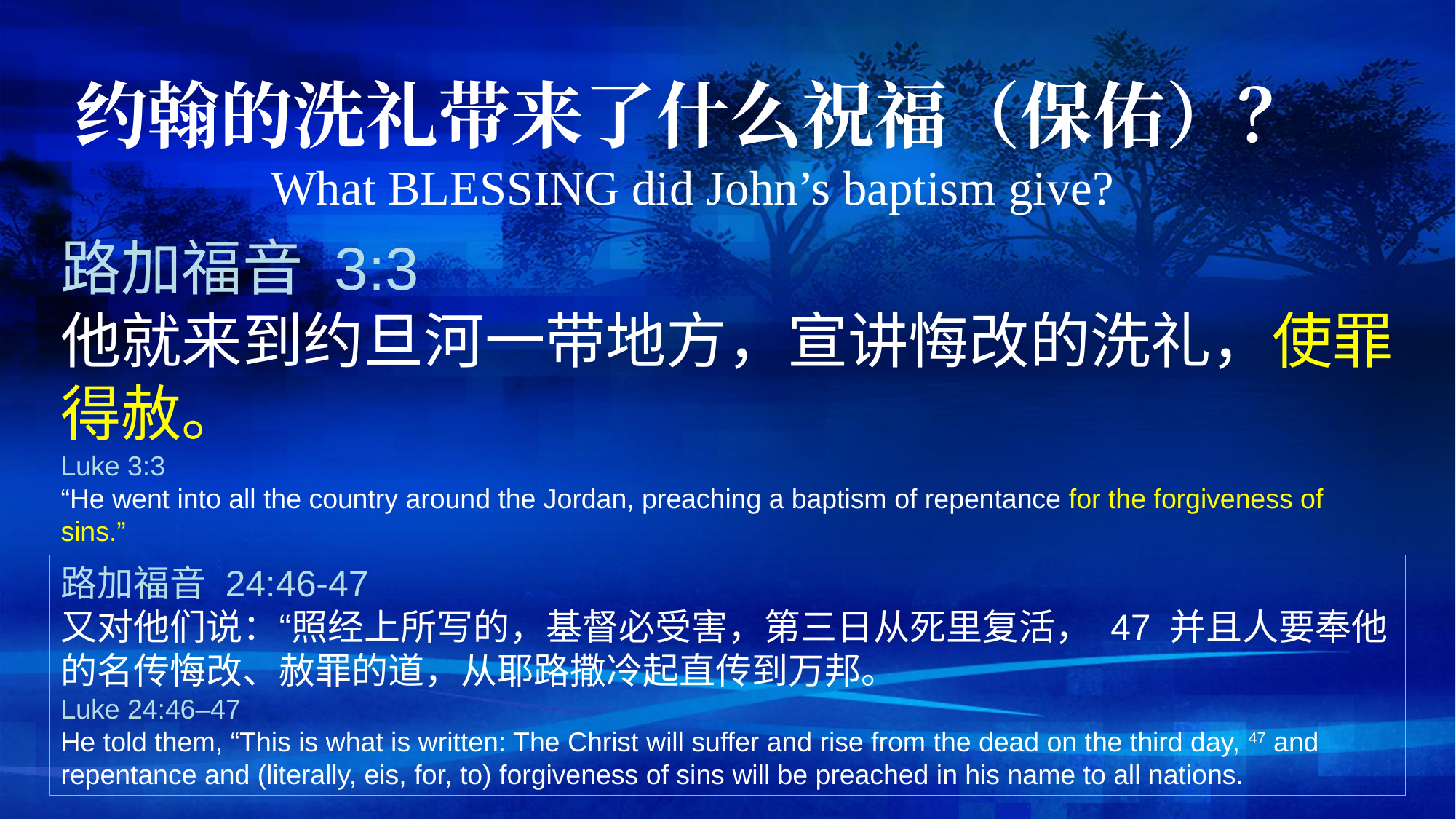

约翰的洗礼带来了什么祝福（保佑）？
What BLESSING did John’s baptism give?
路加福音 3:3
他就来到约旦河一带地方，宣讲悔改的洗礼，使罪得赦。
Luke 3:3
“He went into all the country around the Jordan, preaching a baptism of repentance for the forgiveness of sins.”
路加福音 24:46-47
又对他们说：“照经上所写的，基督必受害，第三日从死里复活， 47 并且人要奉他的名传悔改、赦罪的道，从耶路撒冷起直传到万邦。
Luke 24:46–47
He told them, “This is what is written: The Christ will suffer and rise from the dead on the third day, 47 and repentance and (literally, eis, for, to) forgiveness of sins will be preached in his name to all nations.